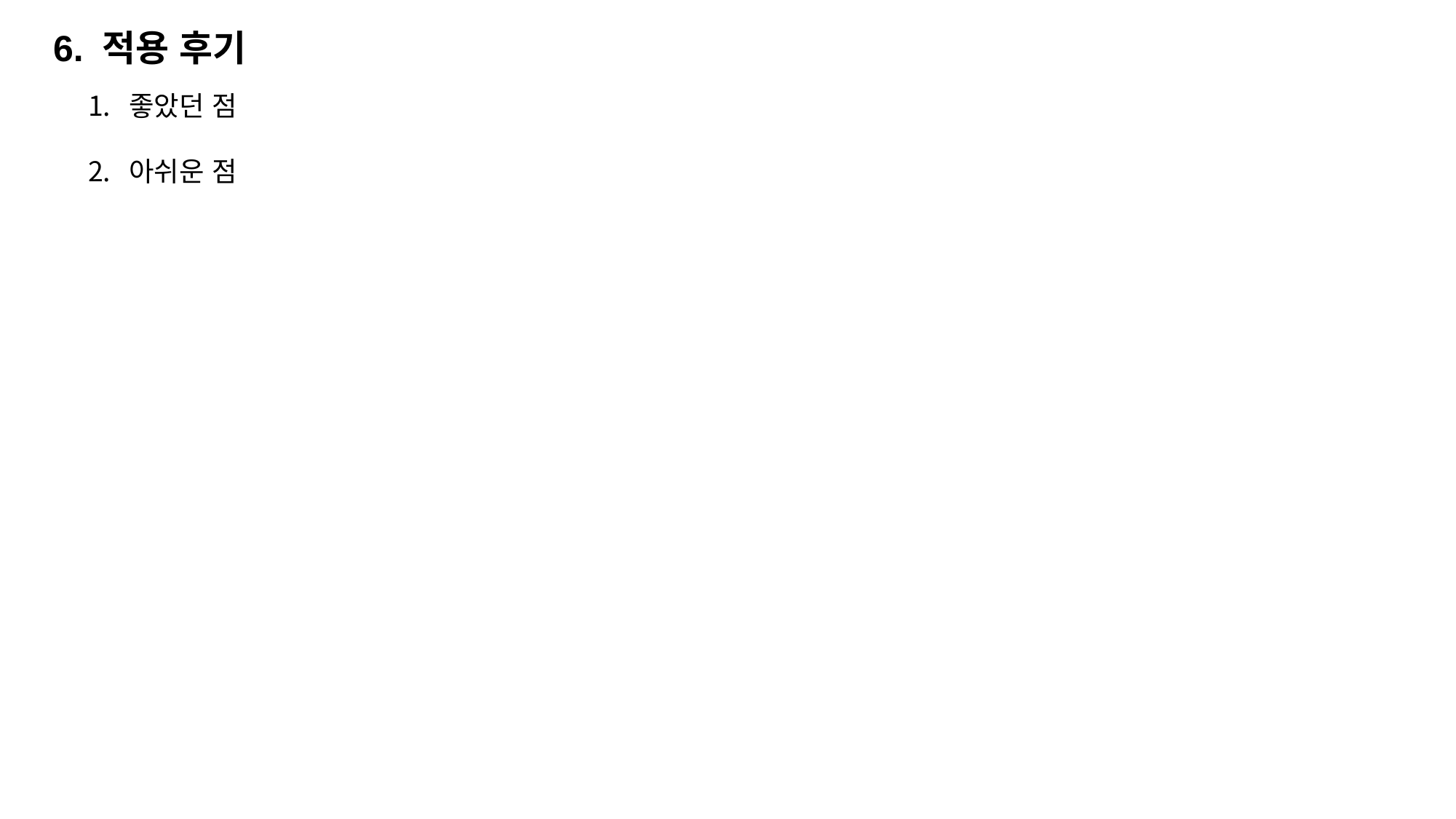

6. 적용 후기
좋았던 점

아쉬운 점